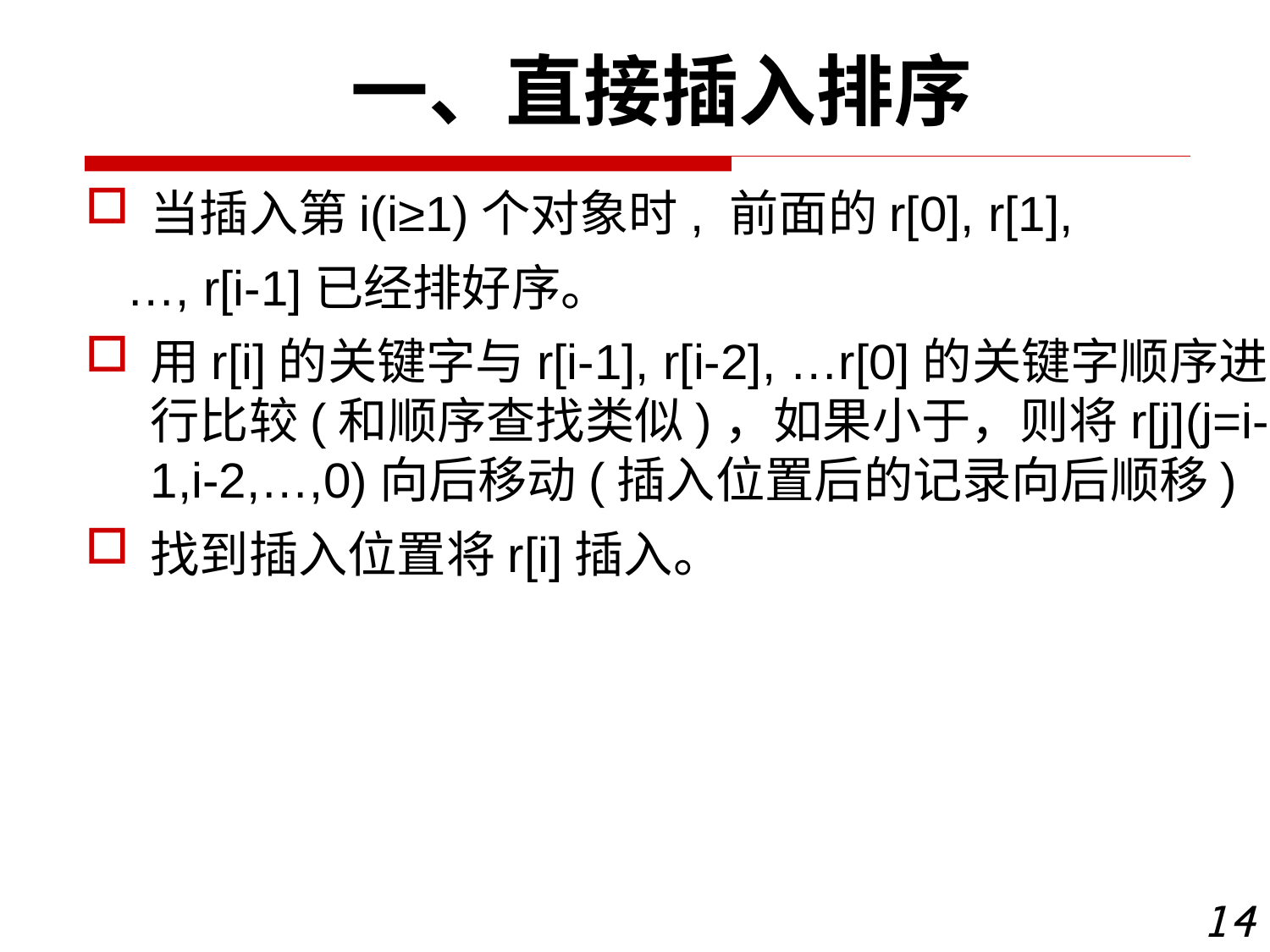

一、直接插入排序
当插入第i(i≥1)个对象时, 前面的r[0], r[1],
   …, r[i-1]已经排好序。
用r[i]的关键字与r[i-1], r[i-2], …r[0]的关键字顺序进行比较(和顺序查找类似)，如果小于，则将r[j](j=i-1,i-2,…,0)向后移动(插入位置后的记录向后顺移)
找到插入位置将r[i]插入。
14